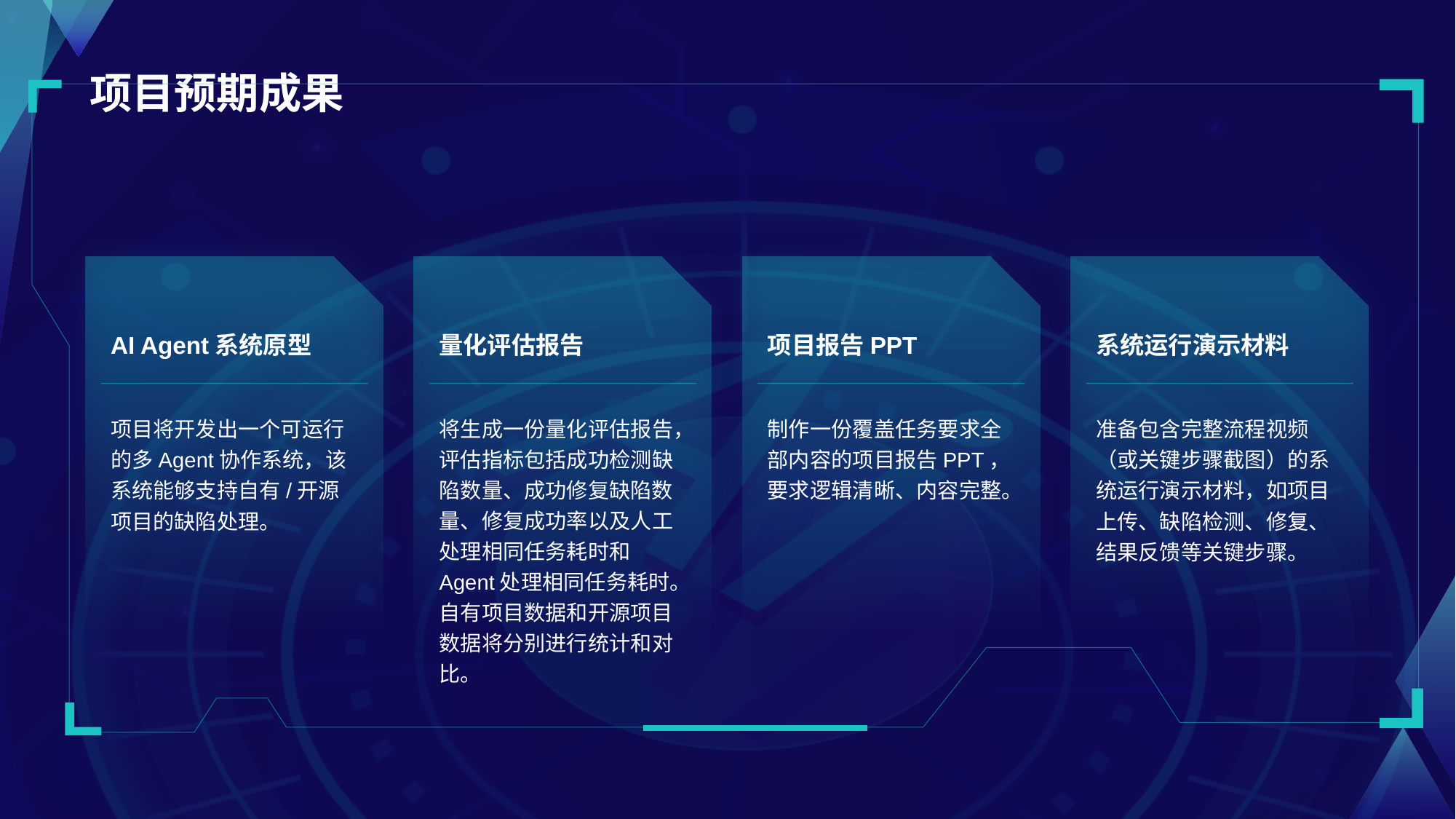

# 项目预期成果

AI Agent系统原型
项目将开发出一个可运行的多Agent协作系统，该系统能够支持自有/开源项目的缺陷处理。

量化评估报告
将生成一份量化评估报告，评估指标包括成功检测缺陷数量、成功修复缺陷数量、修复成功率以及人工处理相同任务耗时和Agent处理相同任务耗时。自有项目数据和开源项目数据将分别进行统计和对比。

项目报告PPT
制作一份覆盖任务要求全部内容的项目报告PPT，要求逻辑清晰、内容完整。

系统运行演示材料
准备包含完整流程视频（或关键步骤截图）的系统运行演示材料，如项目上传、缺陷检测、修复、结果反馈等关键步骤。